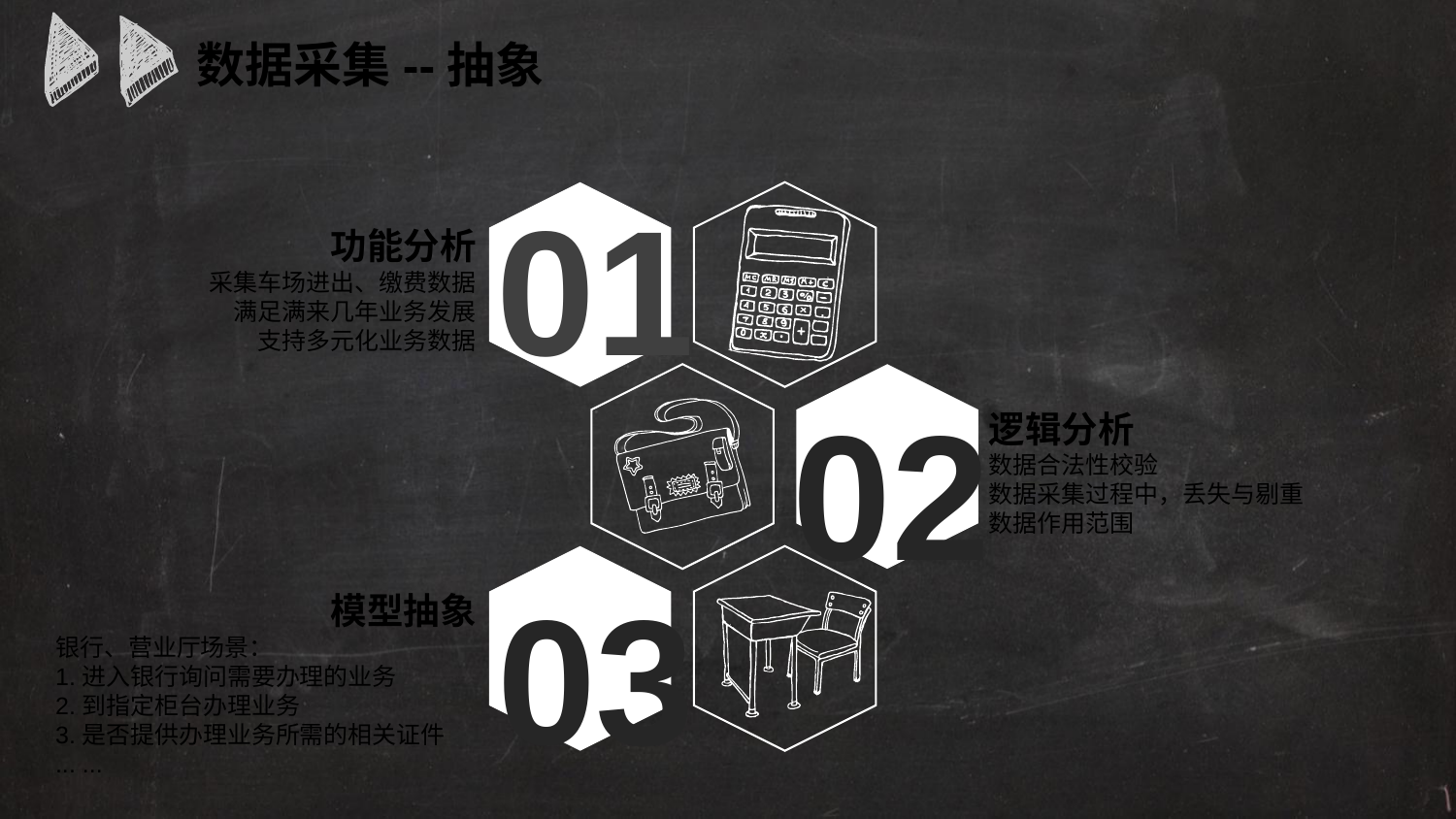

数据采集--抽象
01

功能分析
采集车场进出、缴费数据
满足满来几年业务发展
支持多元化业务数据

02

逻辑分析
数据合法性校验
数据采集过程中，丢失与剔重
数据作用范围
03

模型抽象
银行、营业厅场景：
1.进入银行询问需要办理的业务
2.到指定柜台办理业务
3.是否提供办理业务所需的相关证件
... ...